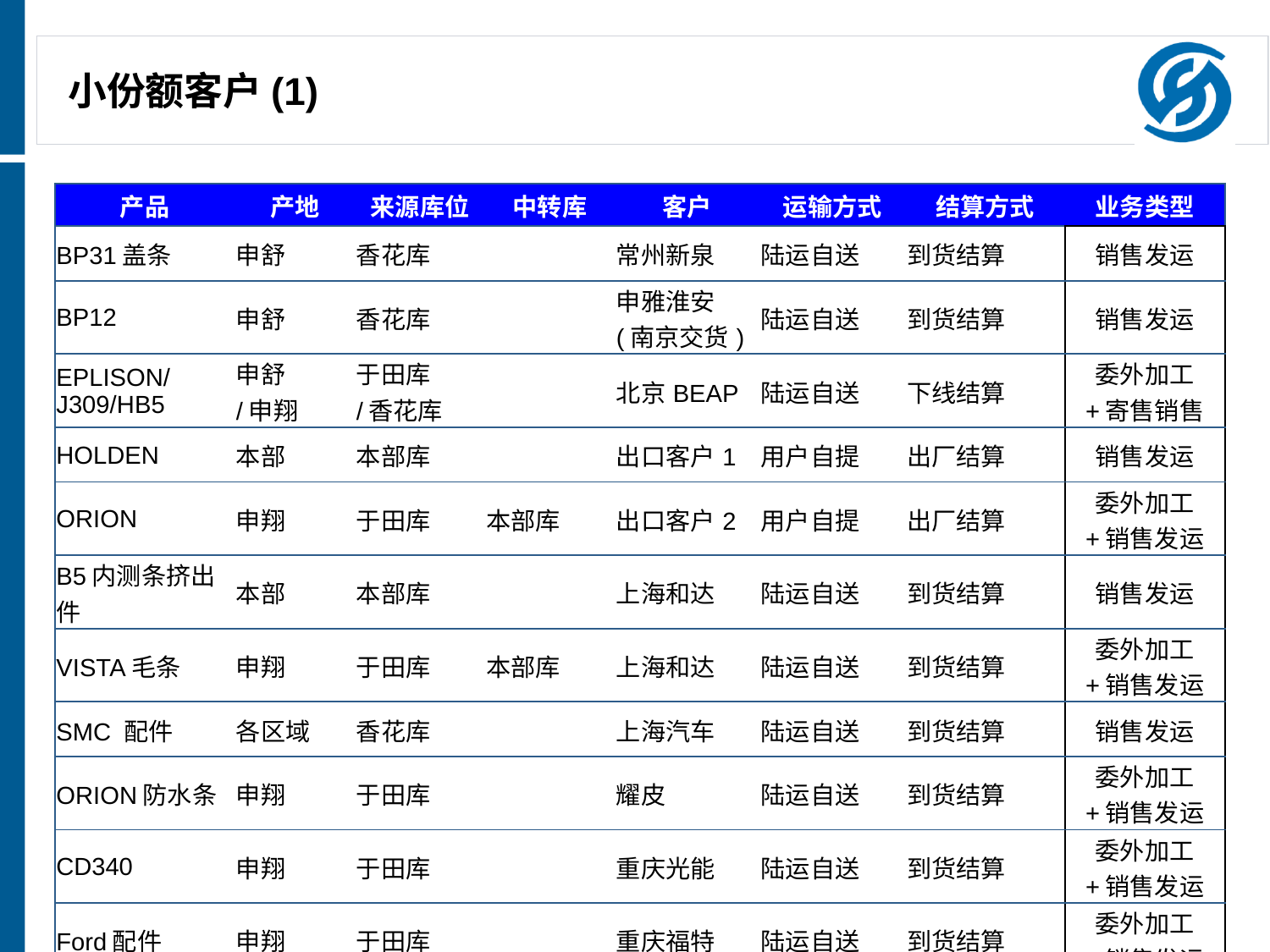

# 小份额客户(1)
| 产品 | 产地 | 来源库位 | 中转库 | 客户 | 运输方式 | 结算方式 | 业务类型 |
| --- | --- | --- | --- | --- | --- | --- | --- |
| BP31盖条 | 申舒 | 香花库 |  | 常州新泉 | 陆运自送 | 到货结算 | 销售发运 |
| BP12 | 申舒 | 香花库 |  | 申雅淮安(南京交货) | 陆运自送 | 到货结算 | 销售发运 |
| EPLISON/J309/HB5 | 申舒 /申翔 | 于田库 /香花库 |  | 北京BEAP | 陆运自送 | 下线结算 | 委外加工 +寄售销售 |
| HOLDEN | 本部 | 本部库 |  | 出口客户1 | 用户自提 | 出厂结算 | 销售发运 |
| ORION | 申翔 | 于田库 | 本部库 | 出口客户2 | 用户自提 | 出厂结算 | 委外加工 +销售发运 |
| B5内测条挤出件 | 本部 | 本部库 |  | 上海和达 | 陆运自送 | 到货结算 | 销售发运 |
| VISTA毛条 | 申翔 | 于田库 | 本部库 | 上海和达 | 陆运自送 | 到货结算 | 委外加工 +销售发运 |
| SMC 配件 | 各区域 | 香花库 |  | 上海汽车 | 陆运自送 | 到货结算 | 销售发运 |
| ORION防水条 | 申翔 | 于田库 |  | 耀皮 | 陆运自送 | 到货结算 | 委外加工 +销售发运 |
| CD340 | 申翔 | 于田库 |  | 重庆光能 | 陆运自送 | 到货结算 | 委外加工 +销售发运 |
| Ford配件 | 申翔 | 于田库 |  | 重庆福特 | 陆运自送 | 到货结算 | 委外加工 +销售发运 |
8